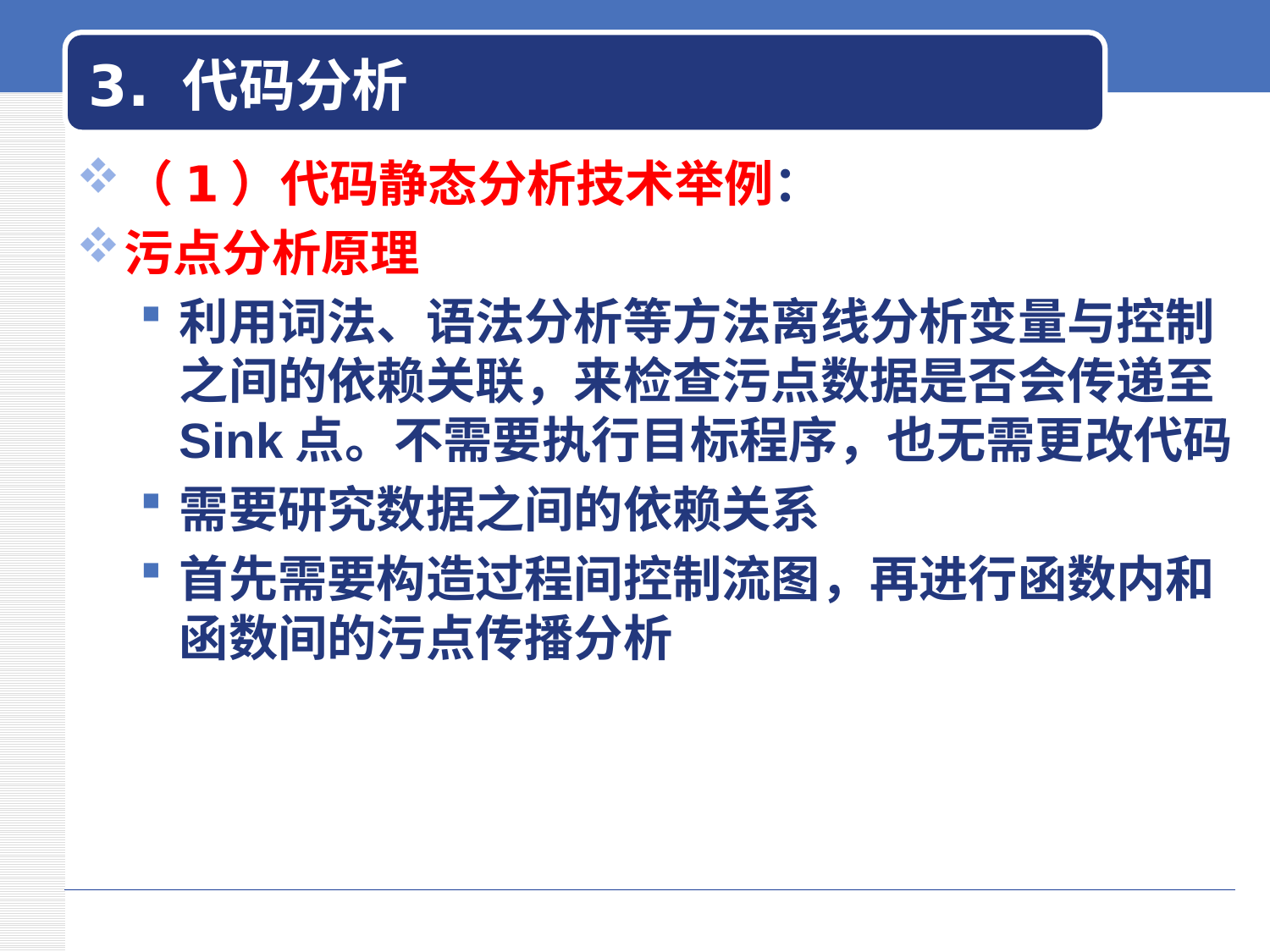

# 3. 代码分析
（1）代码静态分析技术举例：
污点分析原理
利用词法、语法分析等方法离线分析变量与控制之间的依赖关联，来检查污点数据是否会传递至Sink点。不需要执行目标程序，也无需更改代码
需要研究数据之间的依赖关系
首先需要构造过程间控制流图，再进行函数内和函数间的污点传播分析